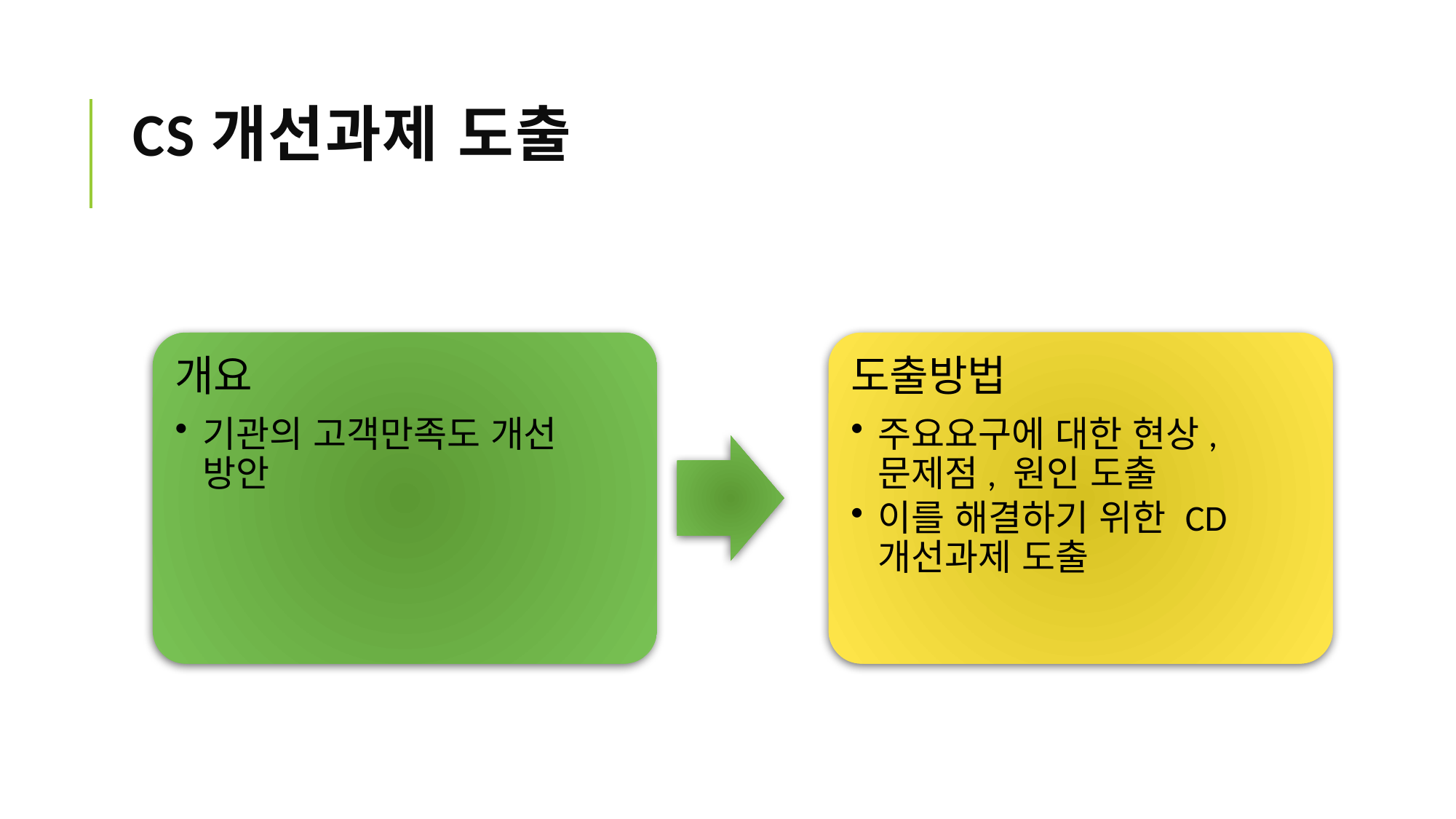

# CS개선과제 도출
개요
기관의 고객만족도 개선 방안
도출방법
주요요구에 대한 현상, 문제점, 원인 도출
이를 해결하기 위한 CD개선과제 도출